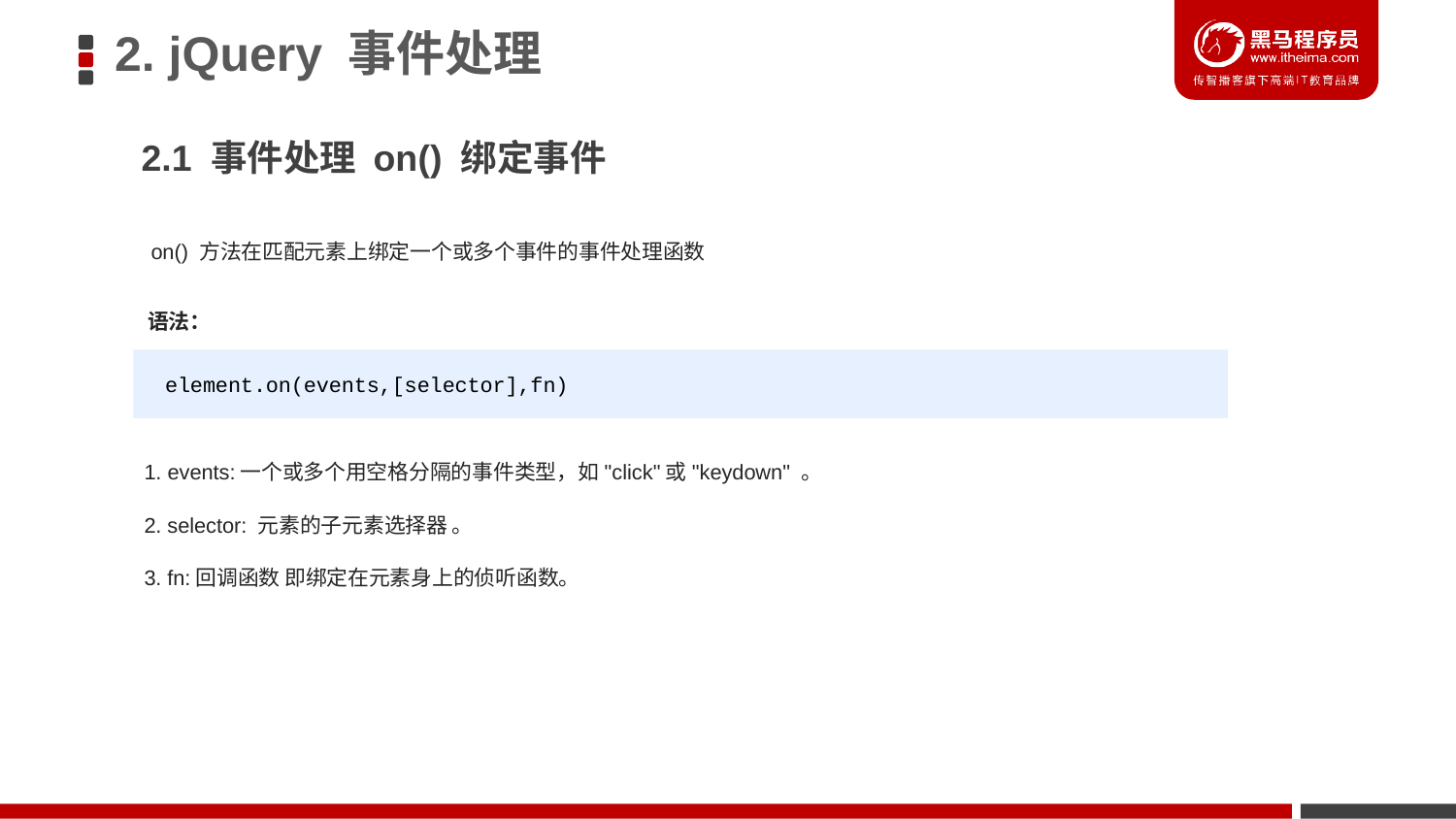

# 2. jQuery 事件处理
2.1 事件处理 on() 绑定事件
on() 方法在匹配元素上绑定一个或多个事件的事件处理函数
语法：

element.on(events,[selector],fn)
1. events:一个或多个用空格分隔的事件类型，如"click"或"keydown" 。
2. selector: 元素的子元素选择器 。
3. fn:回调函数 即绑定在元素身上的侦听函数。